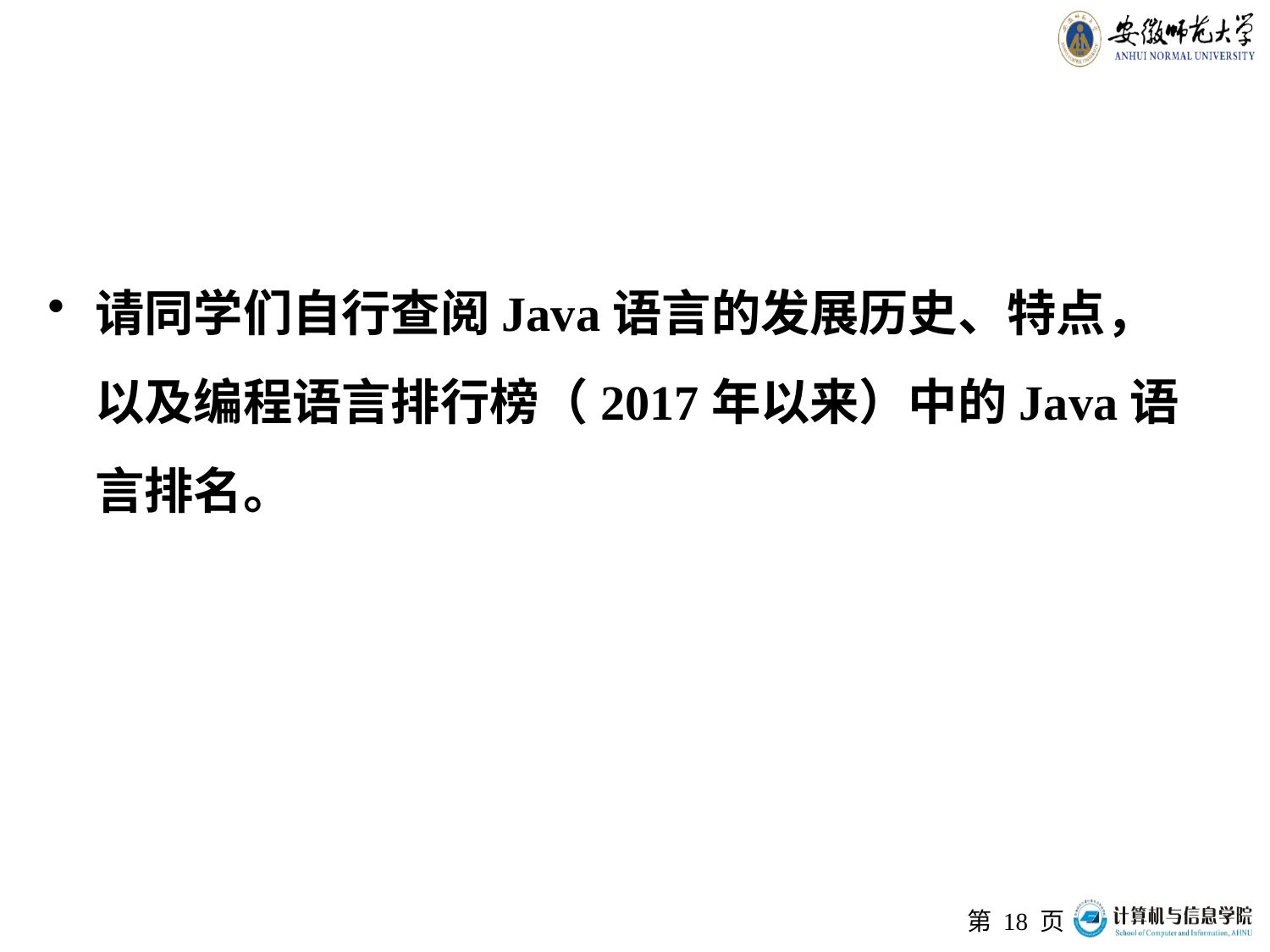

#
请同学们自行查阅Java语言的发展历史、特点，以及编程语言排行榜（2017年以来）中的Java语言排名。
第 18 页